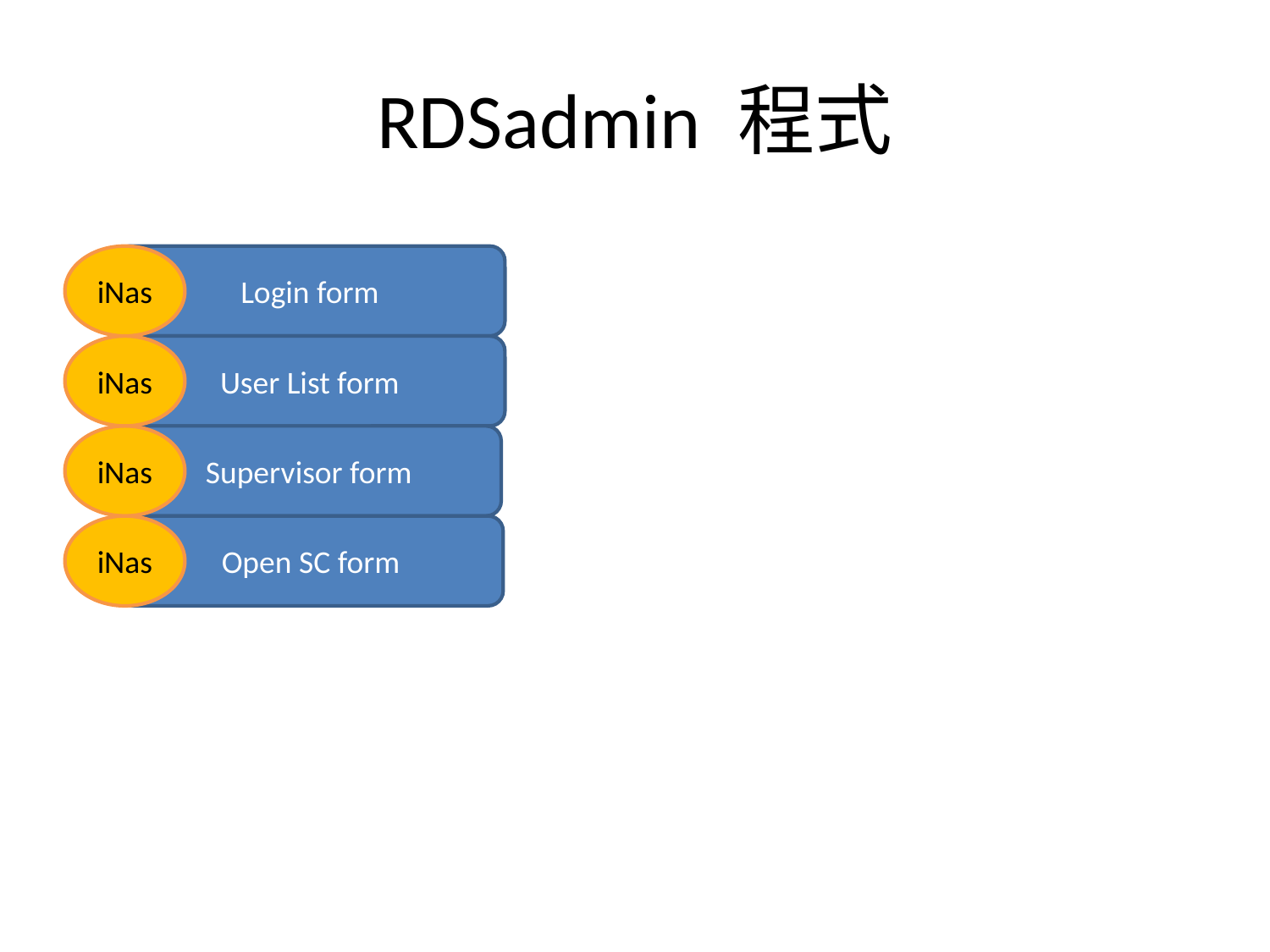

# RDSadmin 程式
iNas
Login form
iNas
User List form
iNas
Supervisor form
iNas
Open SC form